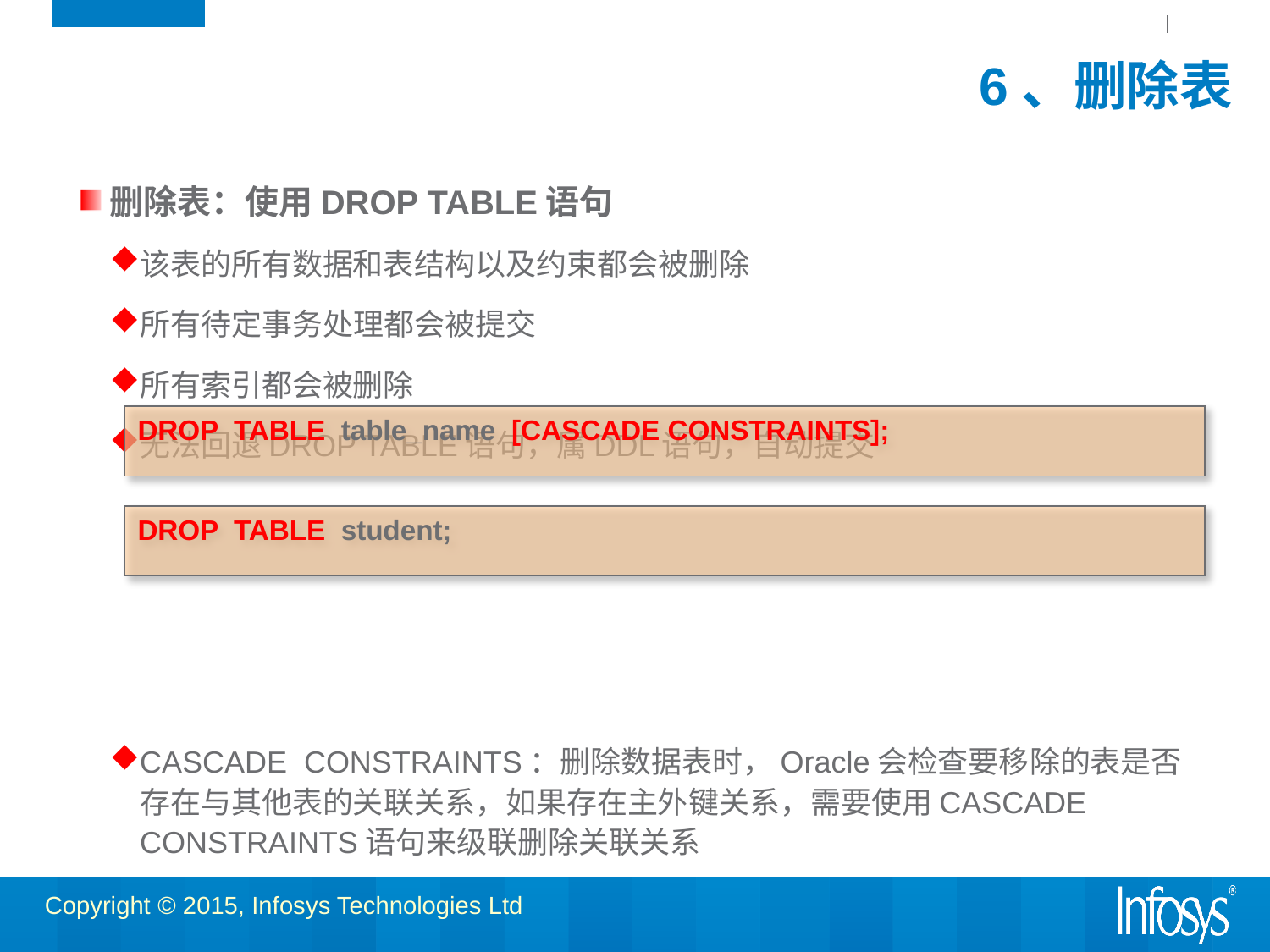

# 6、删除表
删除表：使用DROP TABLE语句
该表的所有数据和表结构以及约束都会被删除
所有待定事务处理都会被提交
所有索引都会被删除
无法回退DROP TABLE语句，属DDL语句，自动提交

CASCADE  CONSTRAINTS：删除数据表时，Oracle会检查要移除的表是否存在与其他表的关联关系，如果存在主外键关系，需要使用CASCADE  CONSTRAINTS语句来级联删除关联关系

DROP  TABLE  table_name  [CASCADE CONSTRAINTS];
DROP  TABLE  student;